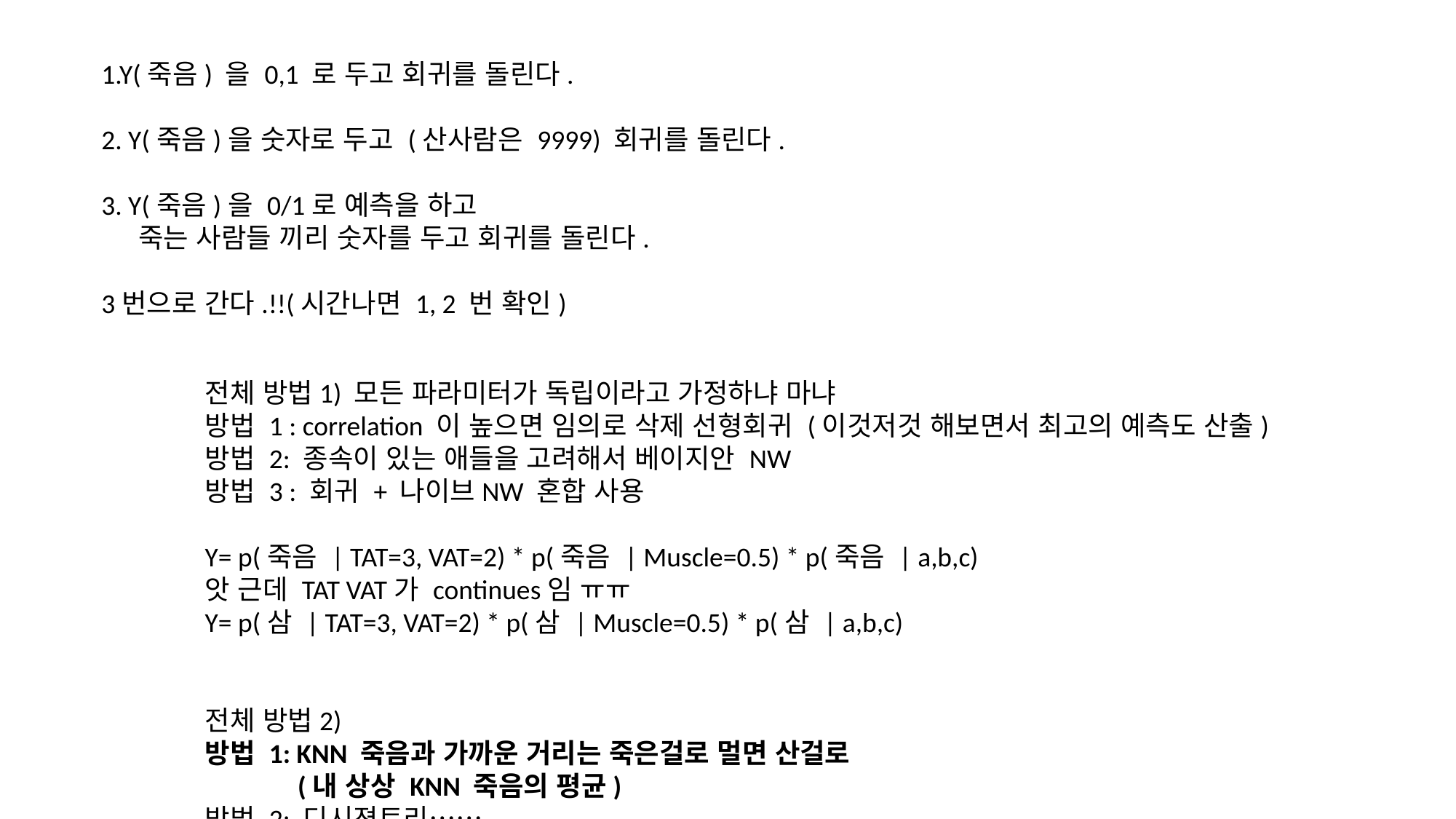

1.Y(죽음) 을 0,1 로 두고 회귀를 돌린다.

2. Y(죽음)을 숫자로 두고 (산사람은 9999) 회귀를 돌린다.

3. Y(죽음)을 0/1로 예측을 하고
    죽는 사람들 끼리 숫자를 두고 회귀를 돌린다.

3번으로 간다.!!(시간나면 1, 2 번 확인)
전체 방법1) 모든 파라미터가 독립이라고 가정하냐 마냐
방법 1 : correlation 이 높으면 임의로 삭제 선형회귀 (이것저것 해보면서 최고의 예측도 산출)
방법 2: 종속이 있는 애들을 고려해서 베이지안 NW
방법 3 : 회귀 + 나이브NW 혼합 사용

Y= p(죽음 | TAT=3, VAT=2) * p(죽음 | Muscle=0.5) * p(죽음 | a,b,c)
앗 근데 TAT VAT가 continues임 ㅠㅠ
Y= p(삼 | TAT=3, VAT=2) * p(삼 | Muscle=0.5) * p(삼 | a,b,c)

전체 방법2)
방법 1: KNN 죽음과 가까운 거리는 죽은걸로 멀면 산걸로
               (내 상상 KNN 죽음의 평균)
방법 2: 디시젼트리…….

(다 독립이라고 가정 선형회귀, 종속도를 따져서 나이브 NW)

1) X 파라미터 선정 방식